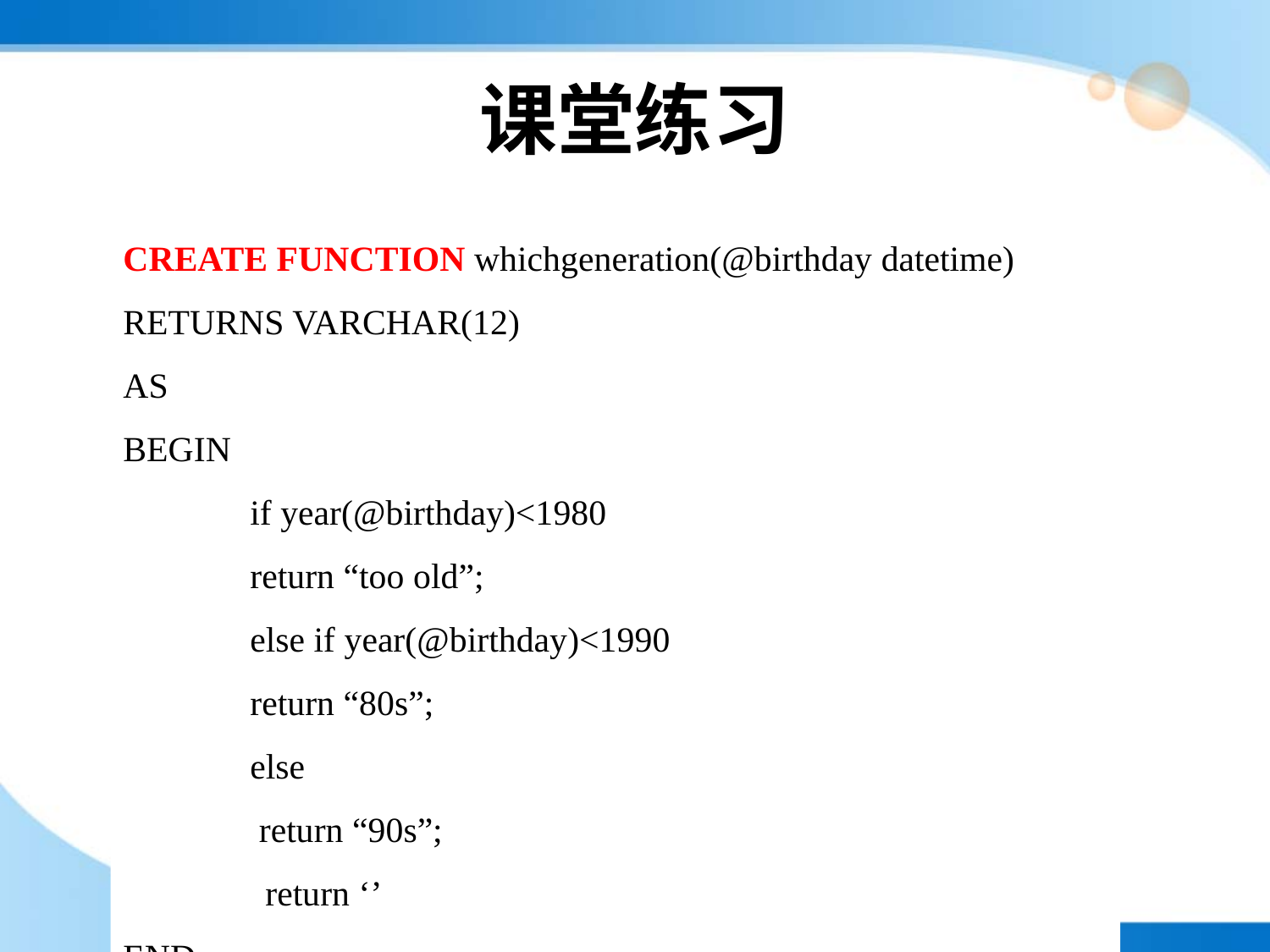

# 课堂练习
CREATE FUNCTION whichgeneration(@birthday datetime)
RETURNS VARCHAR(12)
AS
BEGIN
	if year(@birthday)<1980
	return “too old”;
	else if year(@birthday)<1990
	return “80s”;
	else
    	 return “90s”;
                return ‘’
END